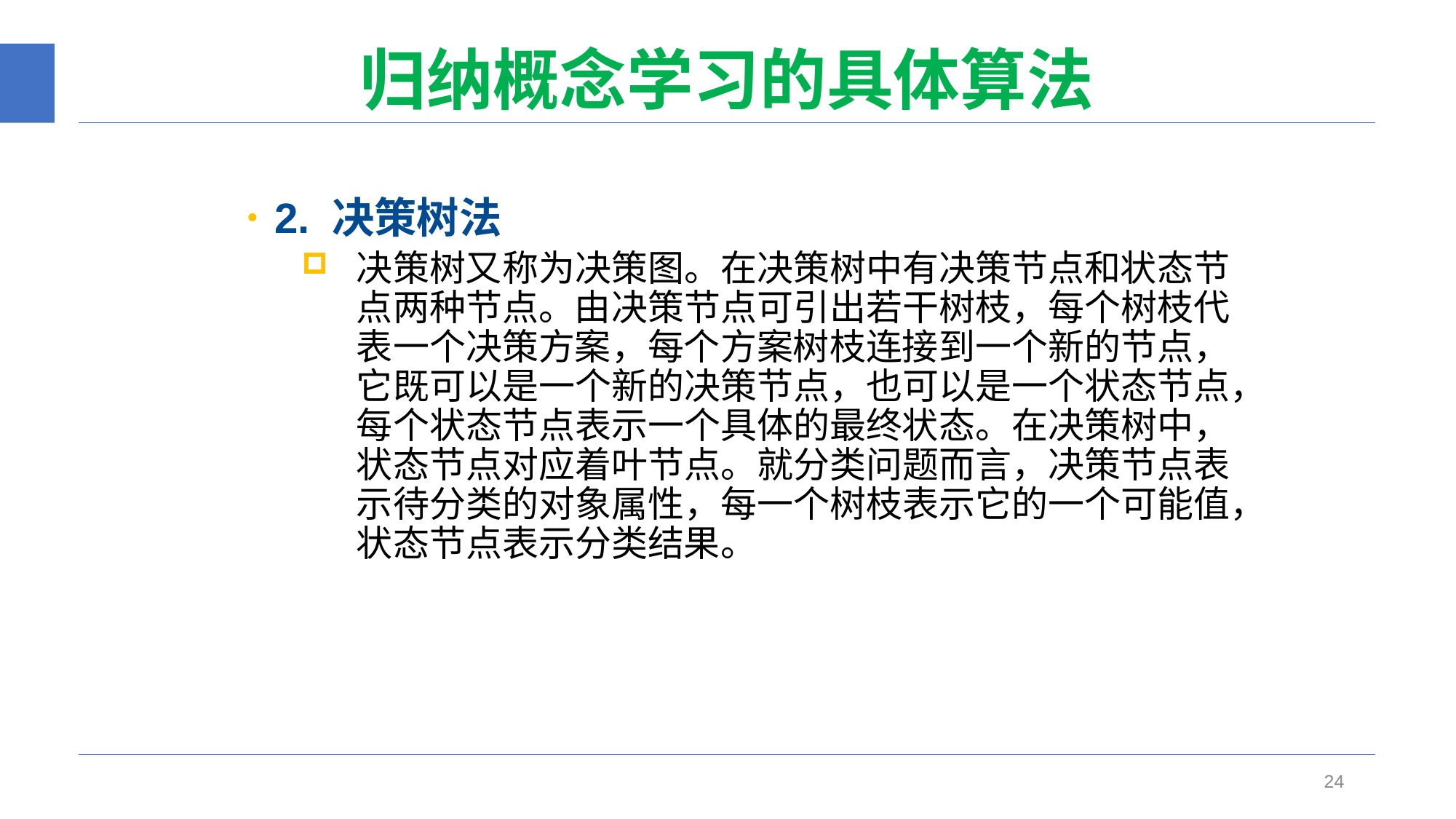

# 归纳概念学习的具体算法
2. 决策树法
决策树又称为决策图。在决策树中有决策节点和状态节点两种节点。由决策节点可引出若干树枝，每个树枝代表一个决策方案，每个方案树枝连接到一个新的节点，它既可以是一个新的决策节点，也可以是一个状态节点，每个状态节点表示一个具体的最终状态。在决策树中，状态节点对应着叶节点。就分类问题而言，决策节点表示待分类的对象属性，每一个树枝表示它的一个可能值，状态节点表示分类结果。
24